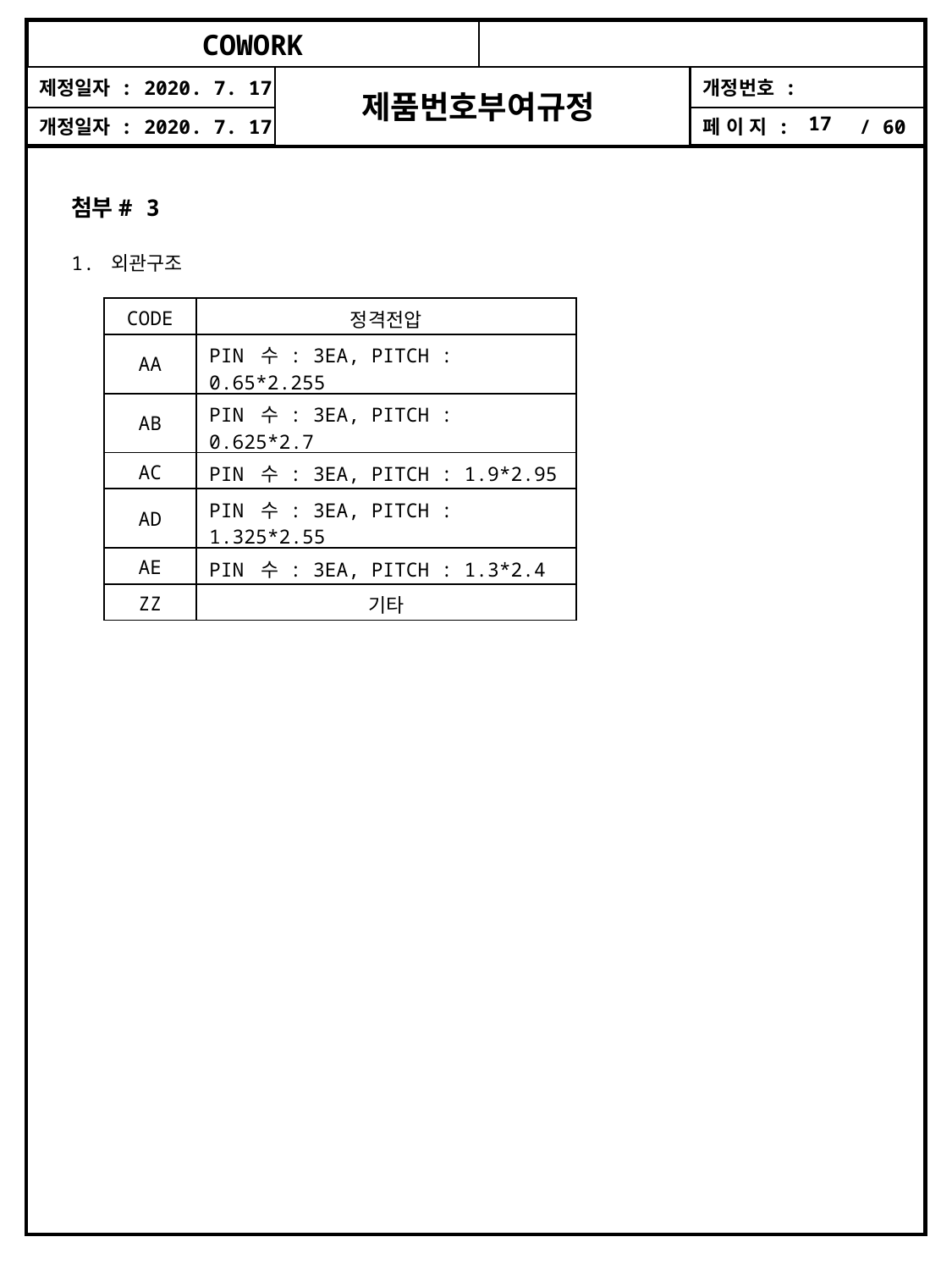

첨부# 3

1. 외관구조
| CODE | 정격전압 |
| --- | --- |
| AA | PIN 수 : 3EA, PITCH : 0.65\*2.255 |
| AB | PIN 수 : 3EA, PITCH : 0.625\*2.7 |
| AC | PIN 수 : 3EA, PITCH : 1.9\*2.95 |
| AD | PIN 수 : 3EA, PITCH : 1.325\*2.55 |
| AE | PIN 수 : 3EA, PITCH : 1.3\*2.4 |
| ZZ | 기타 |